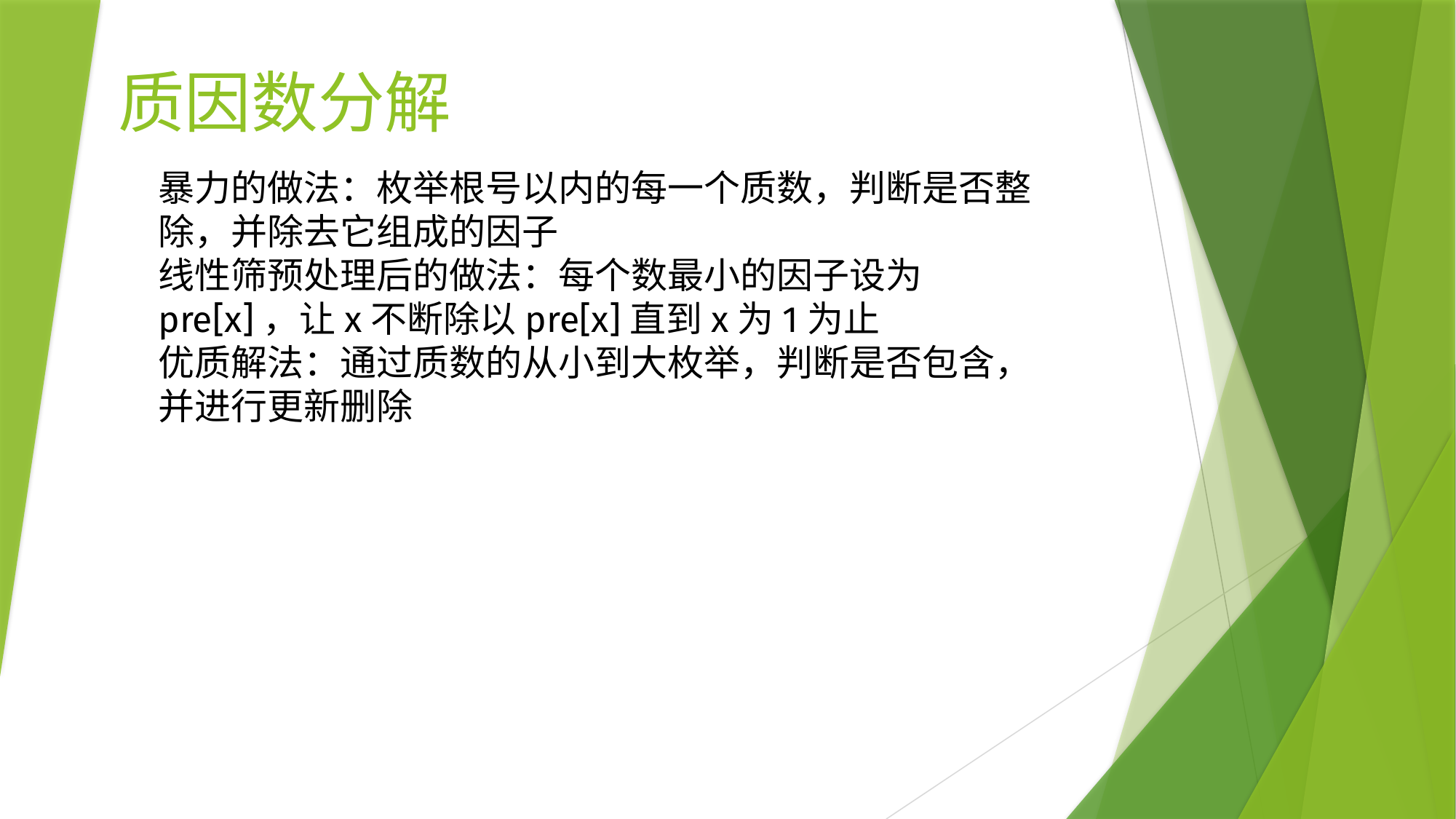

# 质因数分解
暴力的做法：枚举根号以内的每一个质数，判断是否整除，并除去它组成的因子
线性筛预处理后的做法：每个数最小的因子设为pre[x]，让x不断除以pre[x]直到x为1为止
优质解法：通过质数的从小到大枚举，判断是否包含，并进行更新删除